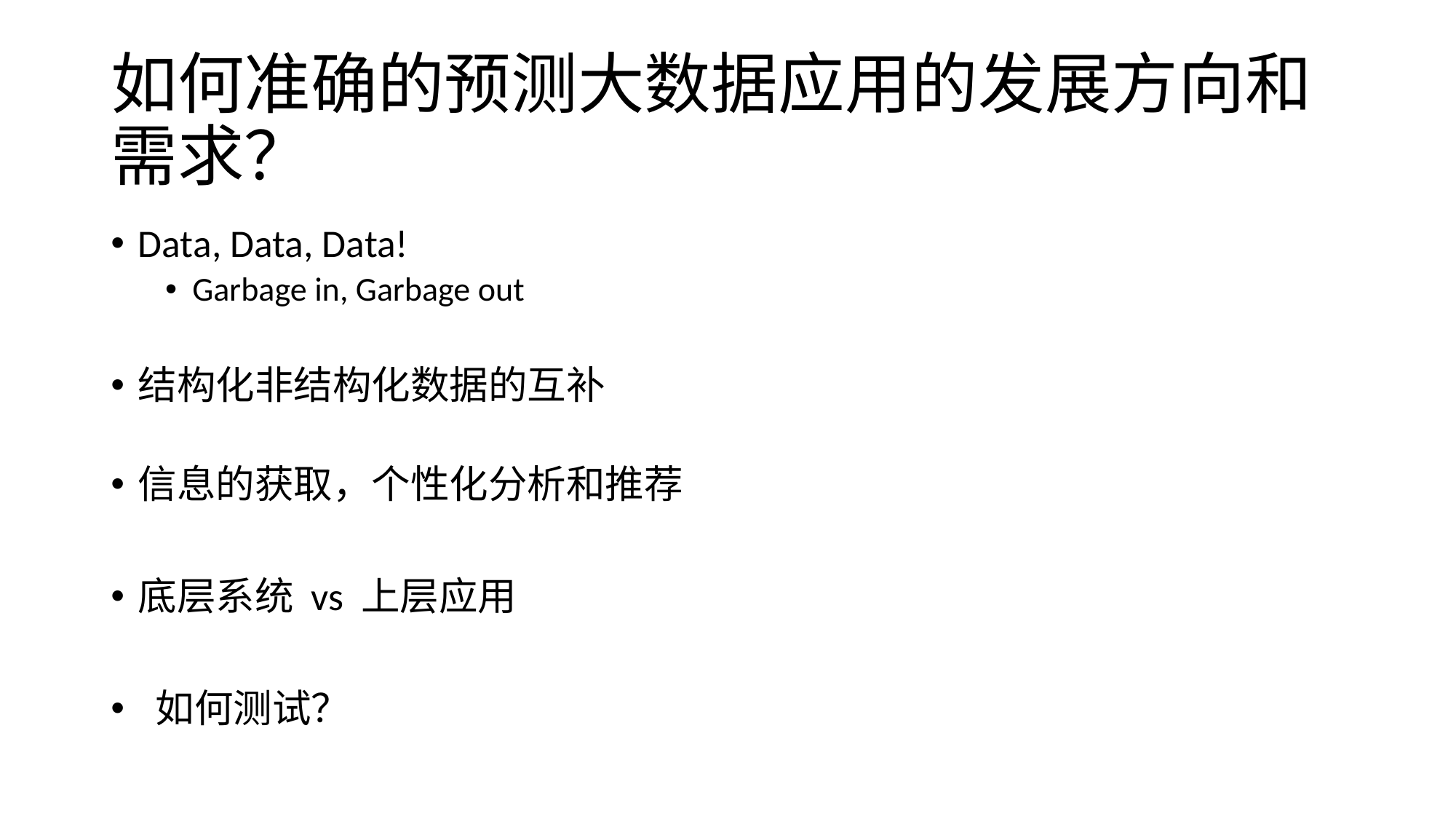

# 如何准确的预测大数据应用的发展方向和需求？
Data, Data, Data!
Garbage in, Garbage out

结构化非结构化数据的互补

信息的获取，个性化分析和推荐

底层系统 vs 上层应用

 如何测试？